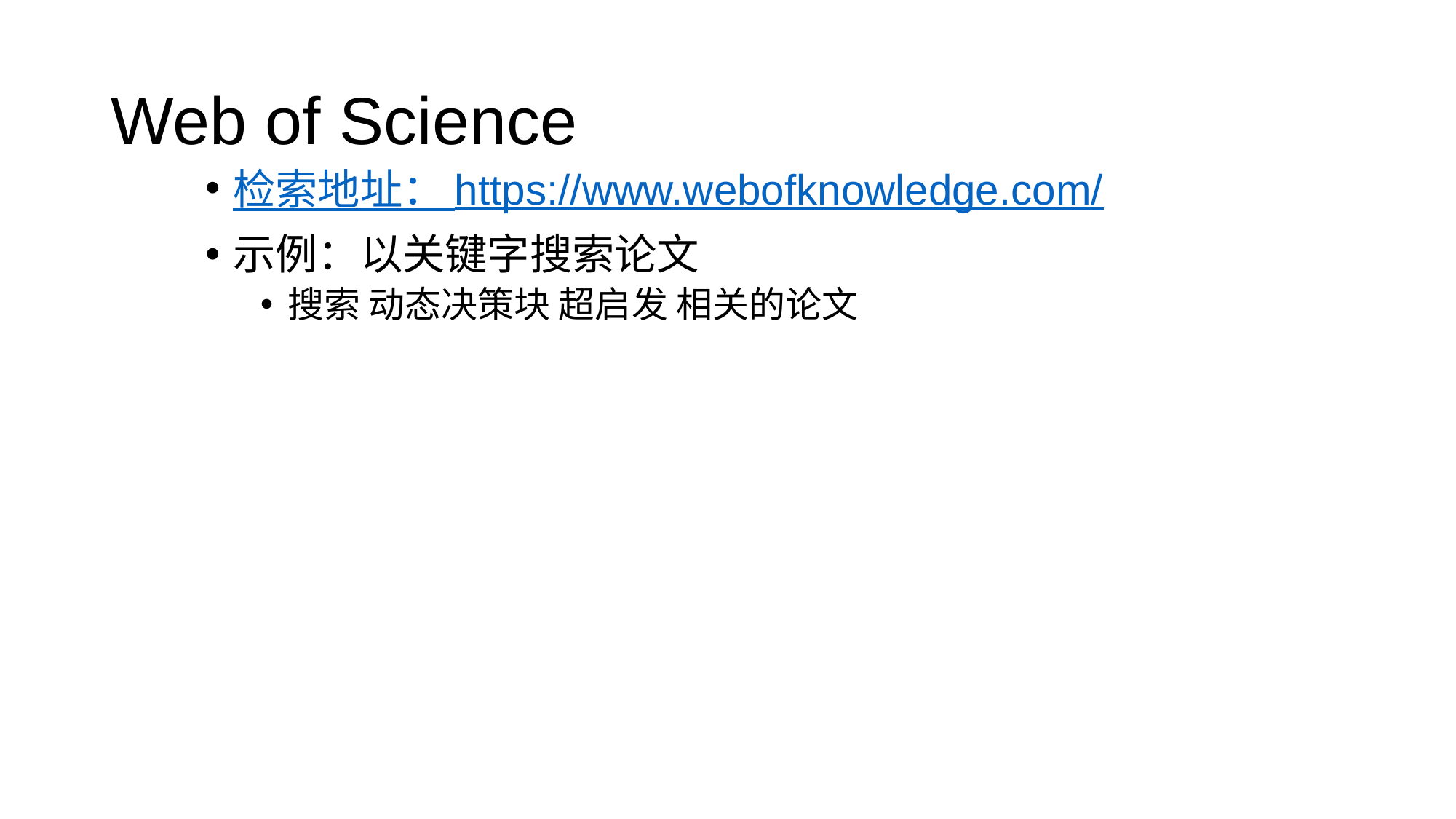

# Web of Science
检索地址： https://www.webofknowledge.com/
示例：以关键字搜索论文
搜索 动态决策块 超启发 相关的论文